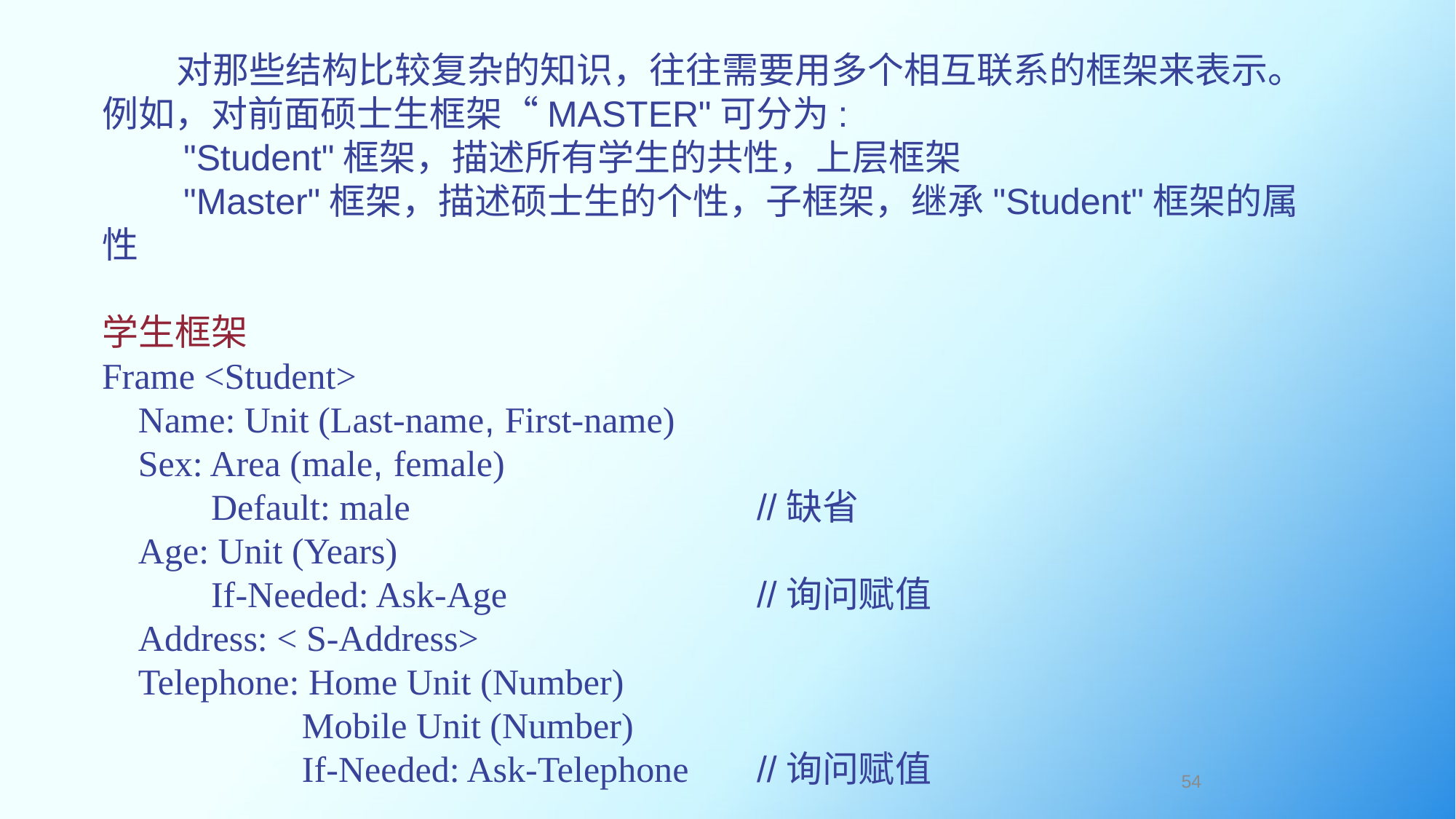

对那些结构比较复杂的知识，往往需要用多个相互联系的框架来表示。例如，对前面硕士生框架“MASTER"可分为:
        "Student"框架，描述所有学生的共性，上层框架
        "Master"框架，描述硕士生的个性，子框架，继承"Student"框架的属性

学生框架
Frame <Student>
    Name: Unit (Last-name, First-name)
    Sex: Area (male, female)
	Default: male				//缺省
    Age: Unit (Years)
	If-Needed: Ask-Age			//询问赋值
    Address: < S-Address>
    Telephone: Home Unit (Number)
	          Mobile Unit (Number)
	          If-Needed: Ask-Telephone  	//询问赋值

54